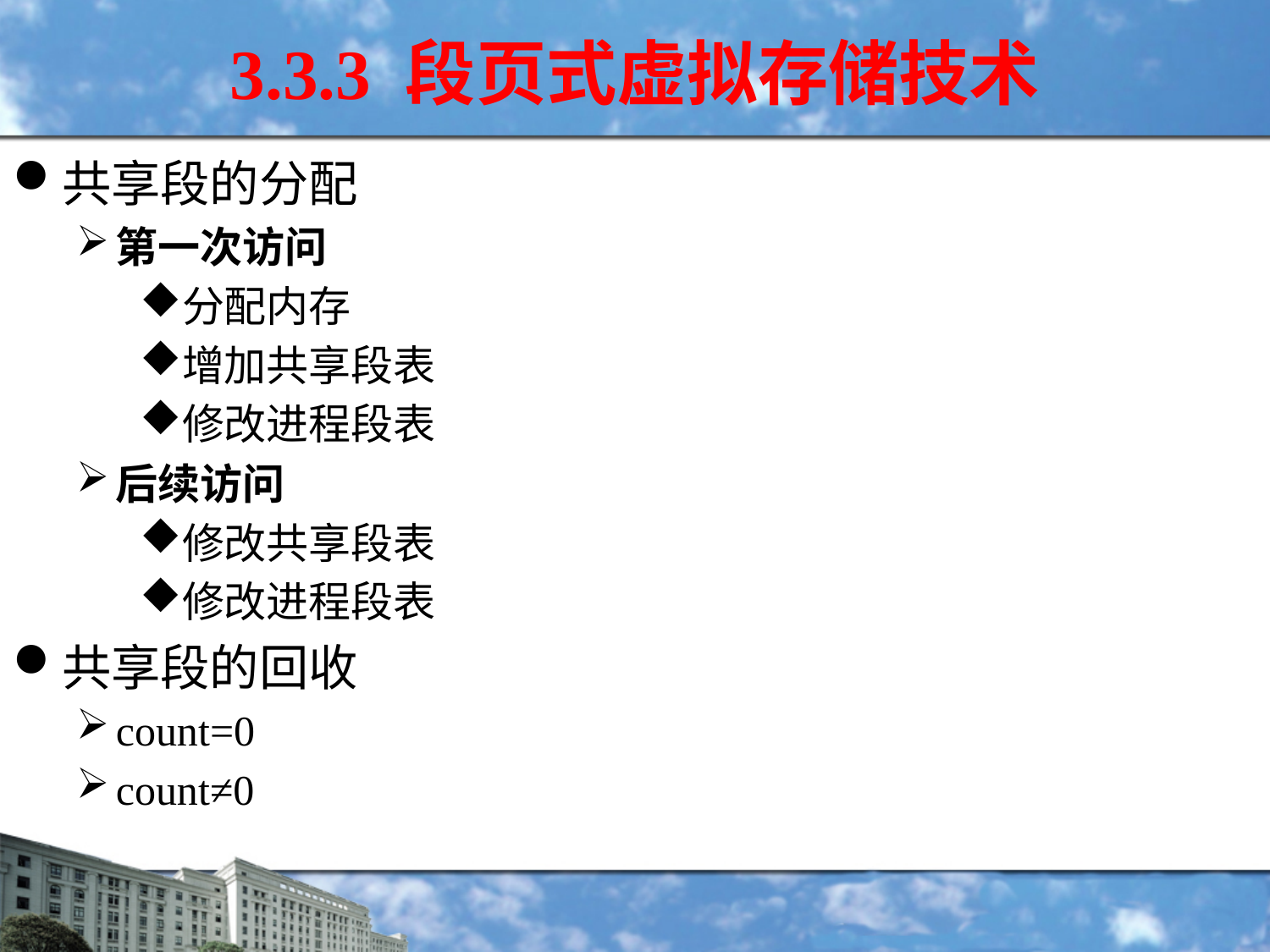

3.3.3 段页式虚拟存储技术
共享段的分配
第一次访问
分配内存
增加共享段表
修改进程段表
后续访问
修改共享段表
修改进程段表
共享段的回收
count=0
count≠0